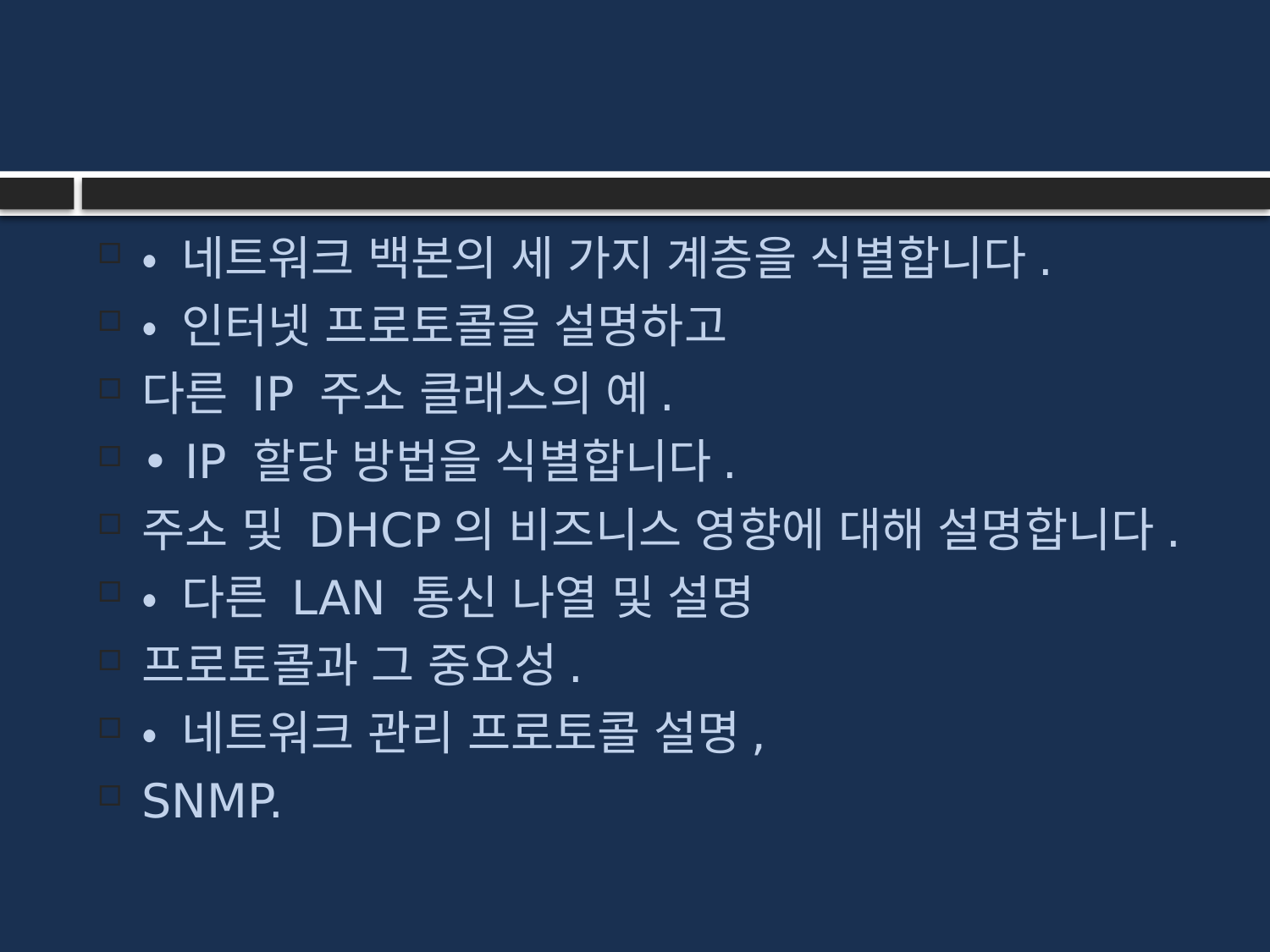

#
• 네트워크 백본의 세 가지 계층을 식별합니다.
• 인터넷 프로토콜을 설명하고
다른 IP 주소 클래스의 예.
• IP 할당 방법을 식별합니다.
주소 및 DHCP의 비즈니스 영향에 대해 설명합니다.
• 다른 LAN 통신 나열 및 설명
프로토콜과 그 중요성.
• 네트워크 관리 프로토콜 설명,
SNMP.